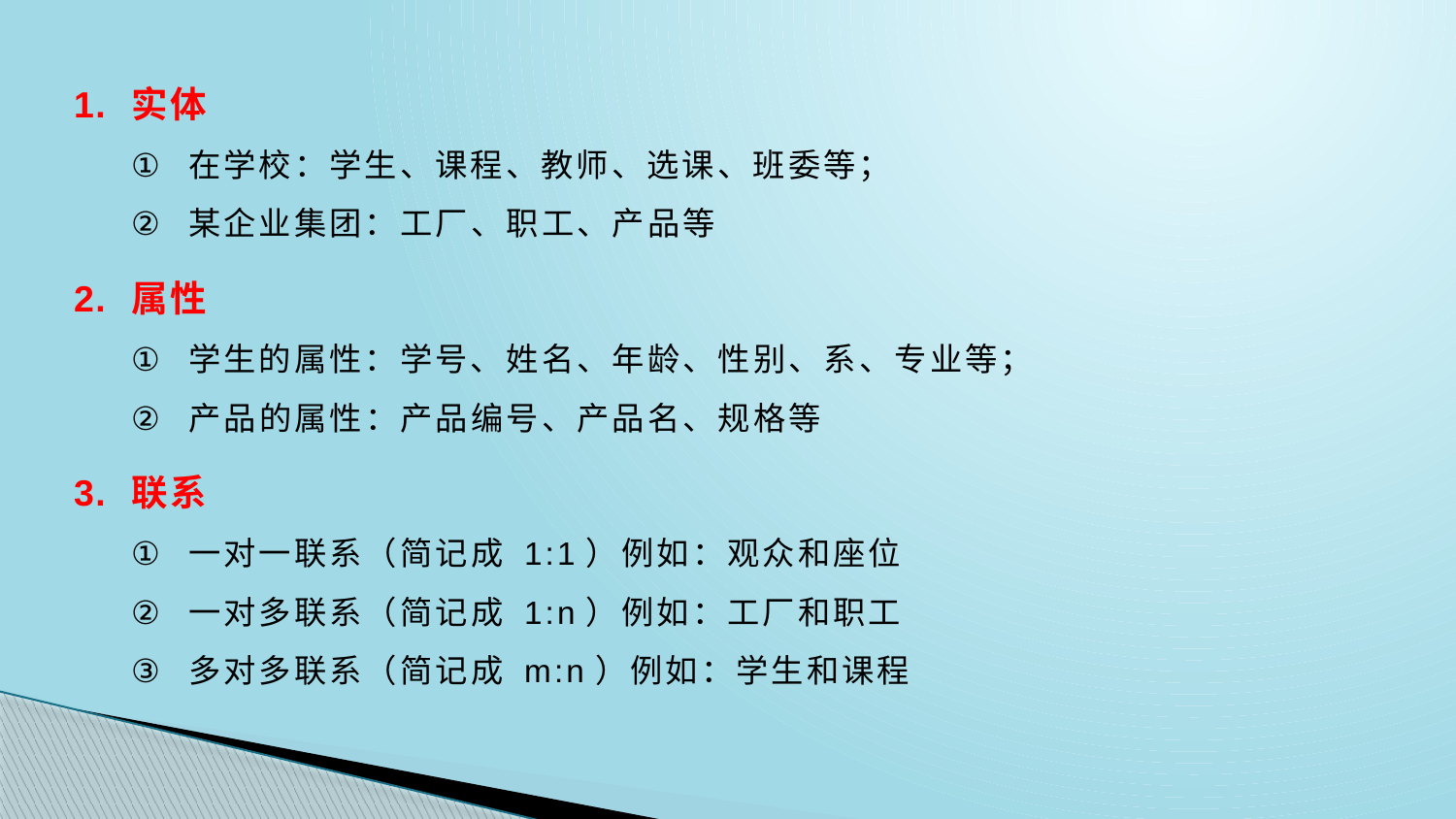

实体
在学校：学生、课程、教师、选课、班委等；
某企业集团：工厂、职工、产品等
属性
学生的属性：学号、姓名、年龄、性别、系、专业等；
产品的属性：产品编号、产品名、规格等
联系
一对一联系（简记成 1:1）例如：观众和座位
一对多联系（简记成 1:n）例如：工厂和职工
多对多联系（简记成 m:n）例如：学生和课程
13